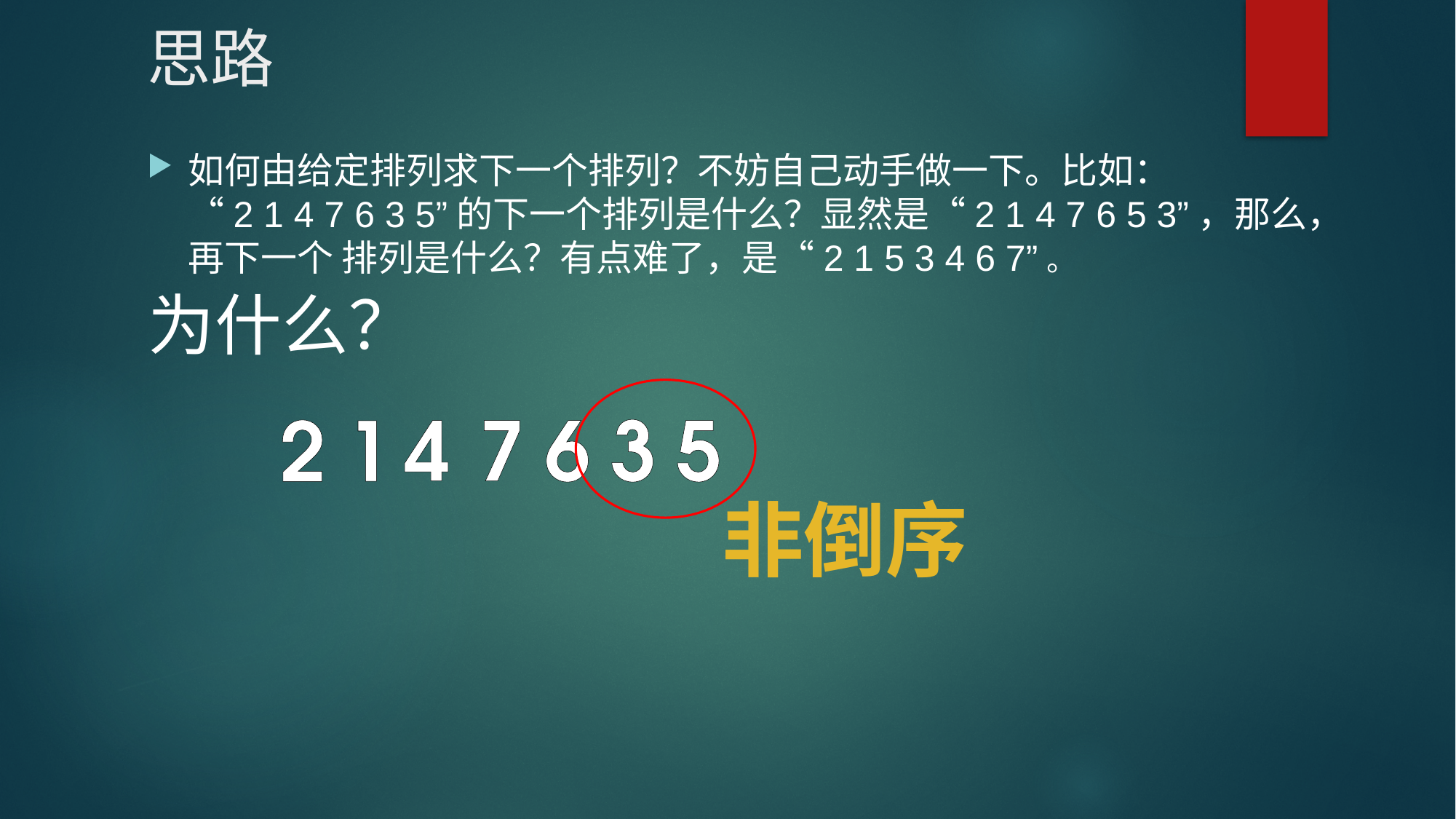

# 思路
如何由给定排列求下一个排列？不妨自己动手做一下。比如：         “2 1 4 7 6 3 5”的下一个排列是什么？显然是“2 1 4 7 6 5 3”，那么，再下一个 排列是什么？有点难了，是“2 1 5 3 4 6 7”。
为什么？

4
7
6
3
5
1
2
非倒序